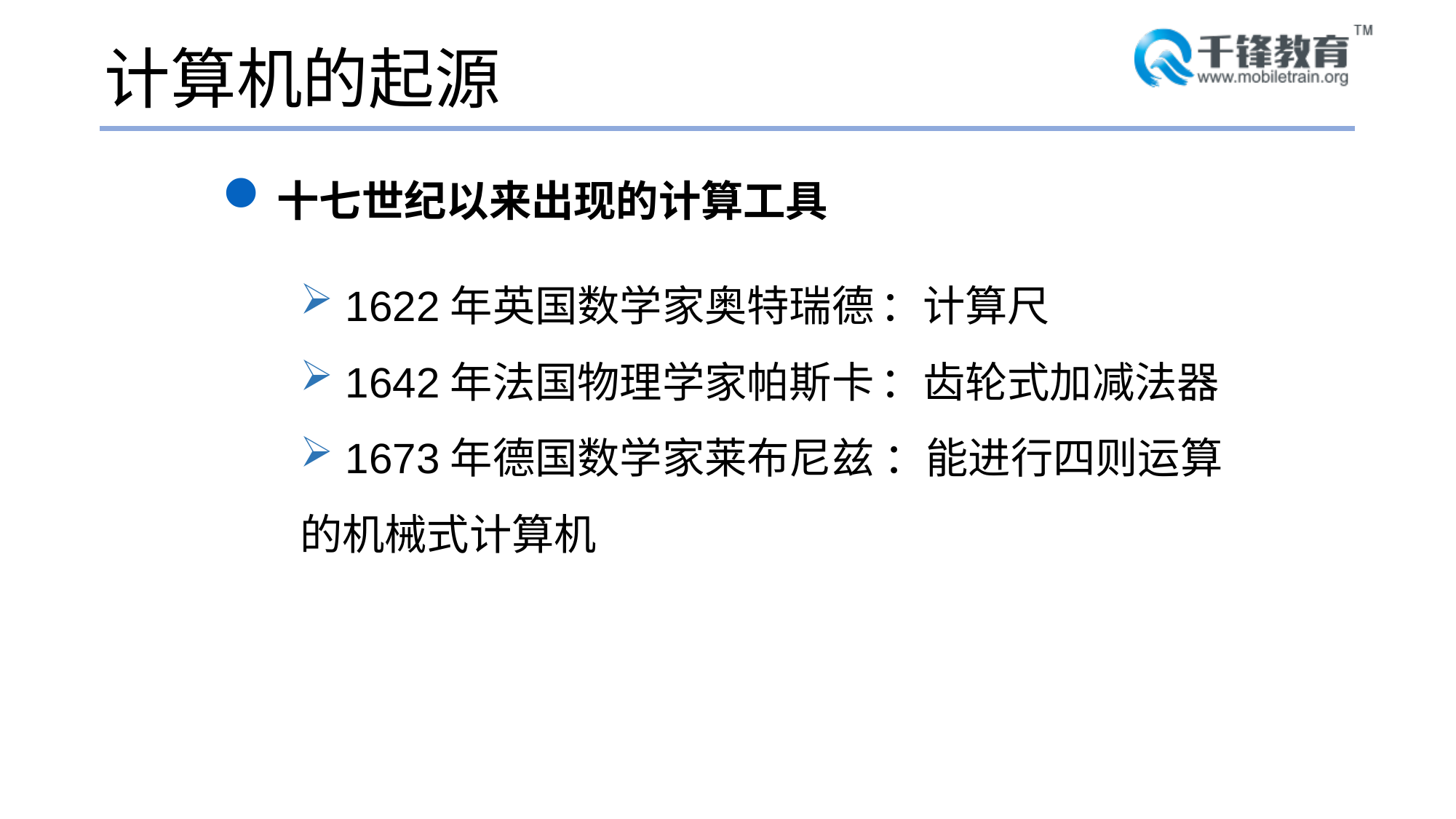

# 计算机的起源
十七世纪以来出现的计算工具
 1622年英国数学家奥特瑞德 ：计算尺
 1642年法国物理学家帕斯卡 ：齿轮式加减法器
 1673年德国数学家莱布尼兹 ：能进行四则运算的机械式计算机